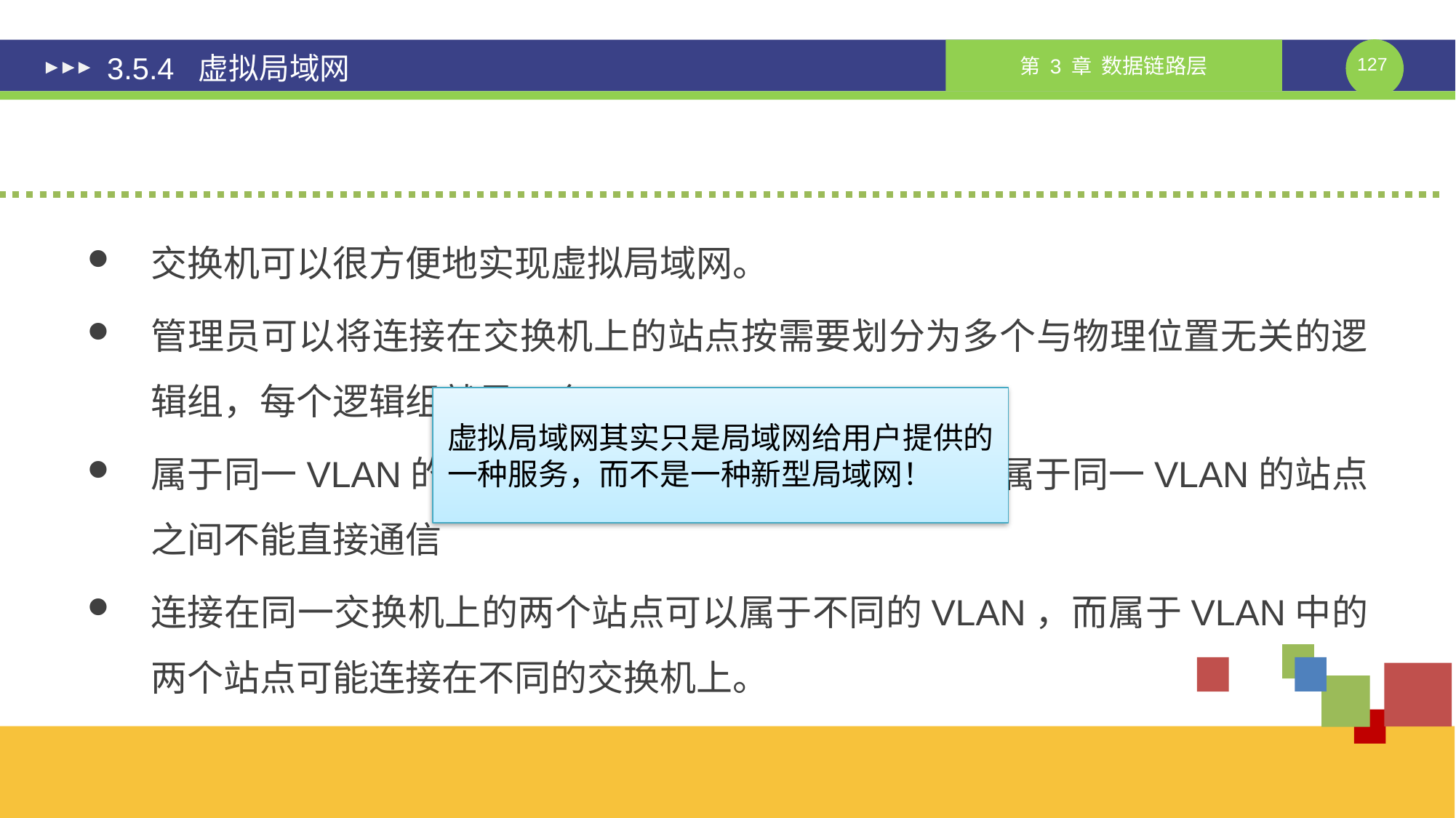

# 3.5.4  虚拟局域网
交换机可以很方便地实现虚拟局域网。
管理员可以将连接在交换机上的站点按需要划分为多个与物理位置无关的逻辑组，每个逻辑组就是一个VLAN。
属于同一VLAN的站点之间可以直接进行通信，而不属于同一VLAN的站点之间不能直接通信
连接在同一交换机上的两个站点可以属于不同的VLAN，而属于VLAN中的两个站点可能连接在不同的交换机上。

虚拟局域网其实只是局域网给用户提供的一种服务，而不是一种新型局域网！

课件制作人：谢钧 谢希仁